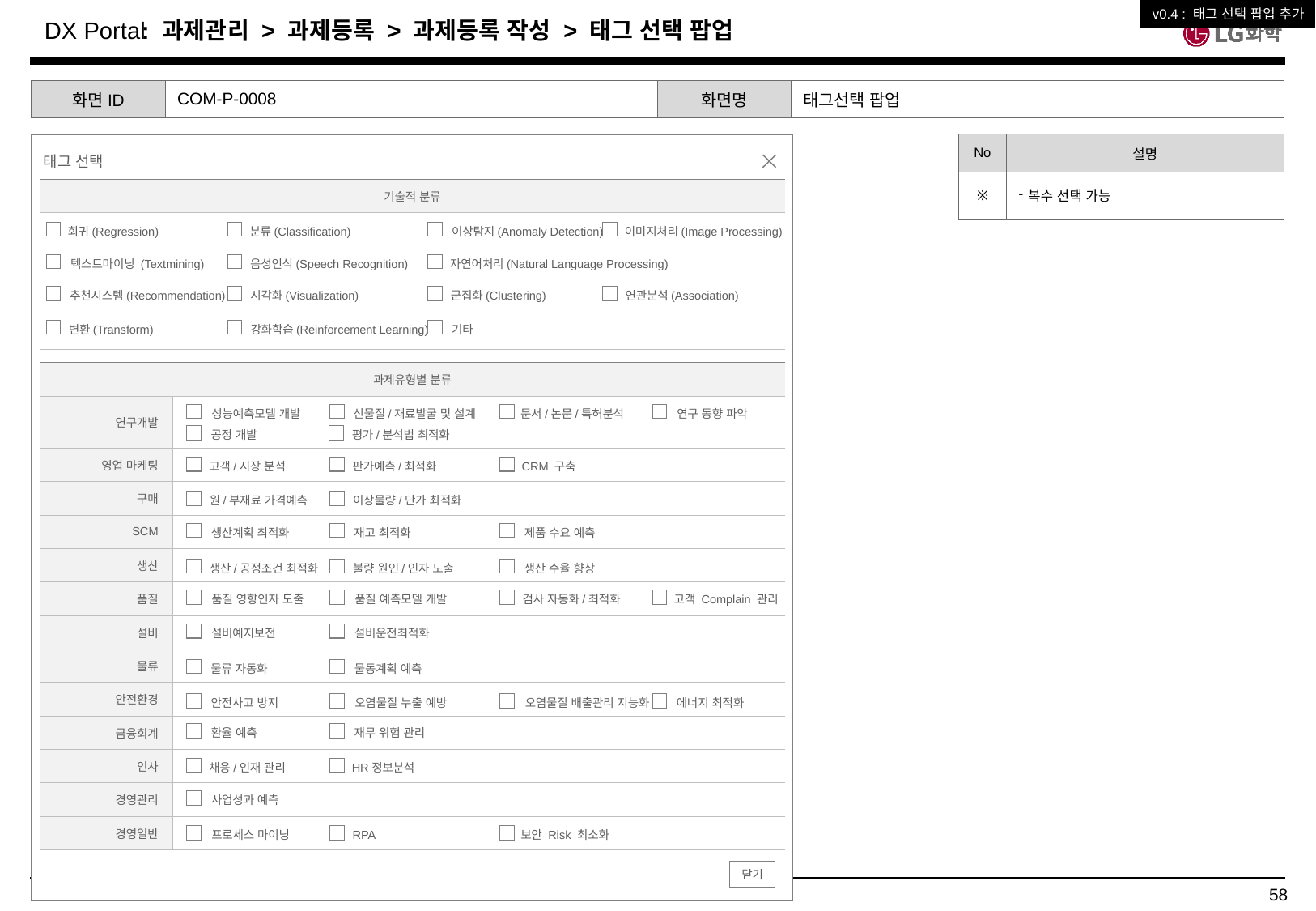

v0.4 : 태그 선택 팝업 추가
: 과제관리 > 과제등록 > 과제등록 작성 > 태그 선택 팝업
| 화면ID | COM-P-0008 | 화면명 | 태그선택 팝업 |
| --- | --- | --- | --- |
| No | 설명 |
| --- | --- |
| ※ | 복수 선택 가능 |

태그 선택

| 기술적 분류 |
| --- |
|  |
회귀(Regression)

분류(Classification)

이상탐지(Anomaly Detection)

이미지처리(Image Processing)

텍스트마이닝 (Textmining)

음성인식(Speech Recognition)

자연어처리(Natural Language Processing)

추천시스템(Recommendation)

시각화(Visualization)

군집화(Clustering)

연관분석(Association)

변환(Transform)

강화학습(Reinforcement Learning)

기타

| 과제유형별 분류 |  |
| --- | --- |
| 연구개발 |  |
| 영업 마케팅 |  |
| 구매 |  |
| SCM |  |
| 생산 |  |
| 품질 |  |
| 설비 |  |
| 물류 |  |
| 안전환경 |  |
| 금융회계 |  |
| 인사 |  |
| 경영관리 |  |
| 경영일반 |  |
성능예측모델 개발

신물질/재료발굴 및 설계

문서/논문/특허분석

연구 동향 파악

공정 개발

평가/분석법 최적화

고객/시장 분석

판가예측/최적화

CRM 구축

원/부재료 가격예측

이상물량/단가 최적화

생산계획 최적화

재고 최적화

제품 수요 예측

생산/공정조건 최적화

불량 원인/인자 도출

생산 수율 향상

품질 영향인자 도출

품질 예측모델 개발

검사 자동화/최적화

고객 Complain 관리

설비예지보전

설비운전최적화

물류 자동화

물동계획 예측

안전사고 방지

오염물질 누출 예방

오염물질 배출관리 지능화

에너지 최적화

환율 예측

재무 위험 관리

채용/인재 관리

HR정보분석

사업성과 예측

프로세스 마이닝

보안 Risk 최소화

RPA

닫기